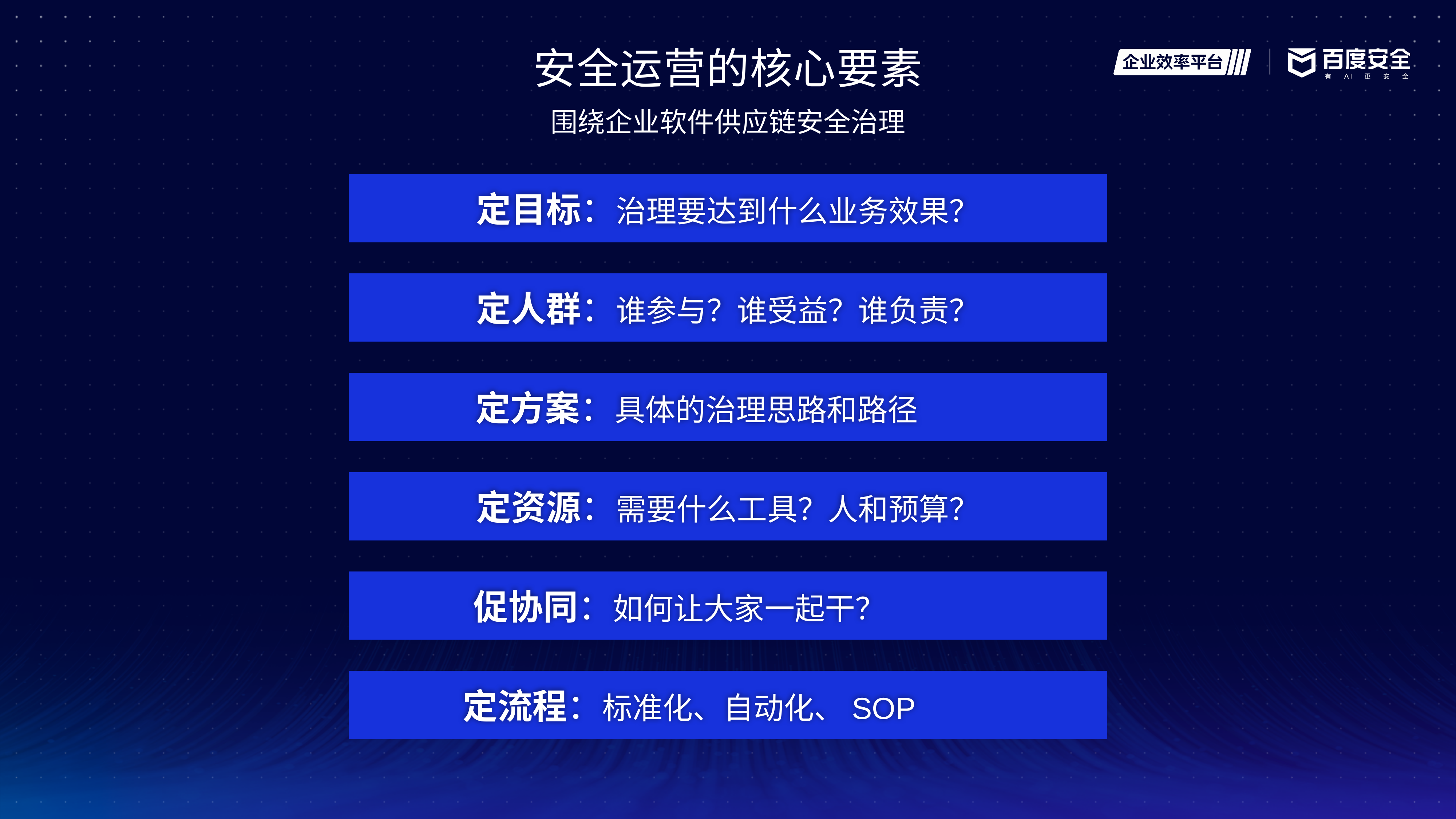

安全运营的核心要素
围绕企业软件供应链安全治理

定目标：治理要达到什么业务效果？

定人群：谁参与？谁受益？谁负责？

定方案：具体的治理思路和路径

定资源：需要什么工具？人和预算？

促协同：如何让大家一起干？

定流程：标准化、自动化、SOP